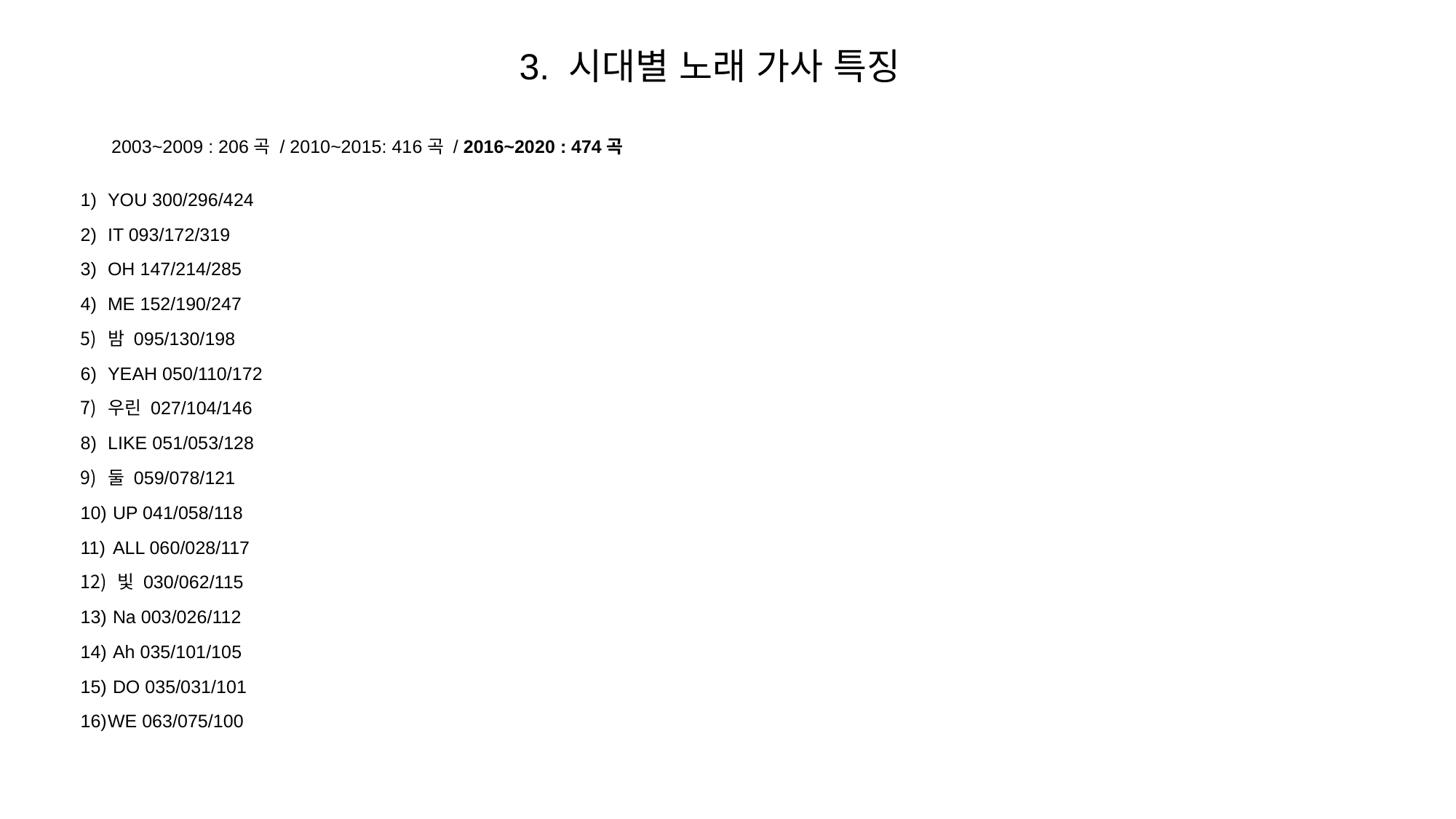

3. 시대별 노래 가사 특징

2003~2009 : 206곡 / 2010~2015: 416곡 / 2016~2020 : 474곡
YOU 300/296/424
IT 093/172/319
OH 147/214/285
ME 152/190/247
밤 095/130/198
YEAH 050/110/172
우린 027/104/146
LIKE 051/053/128
둘 059/078/121
 UP 041/058/118
 ALL 060/028/117
 빛 030/062/115
 Na 003/026/112
 Ah 035/101/105
 DO 035/031/101
WE 063/075/100